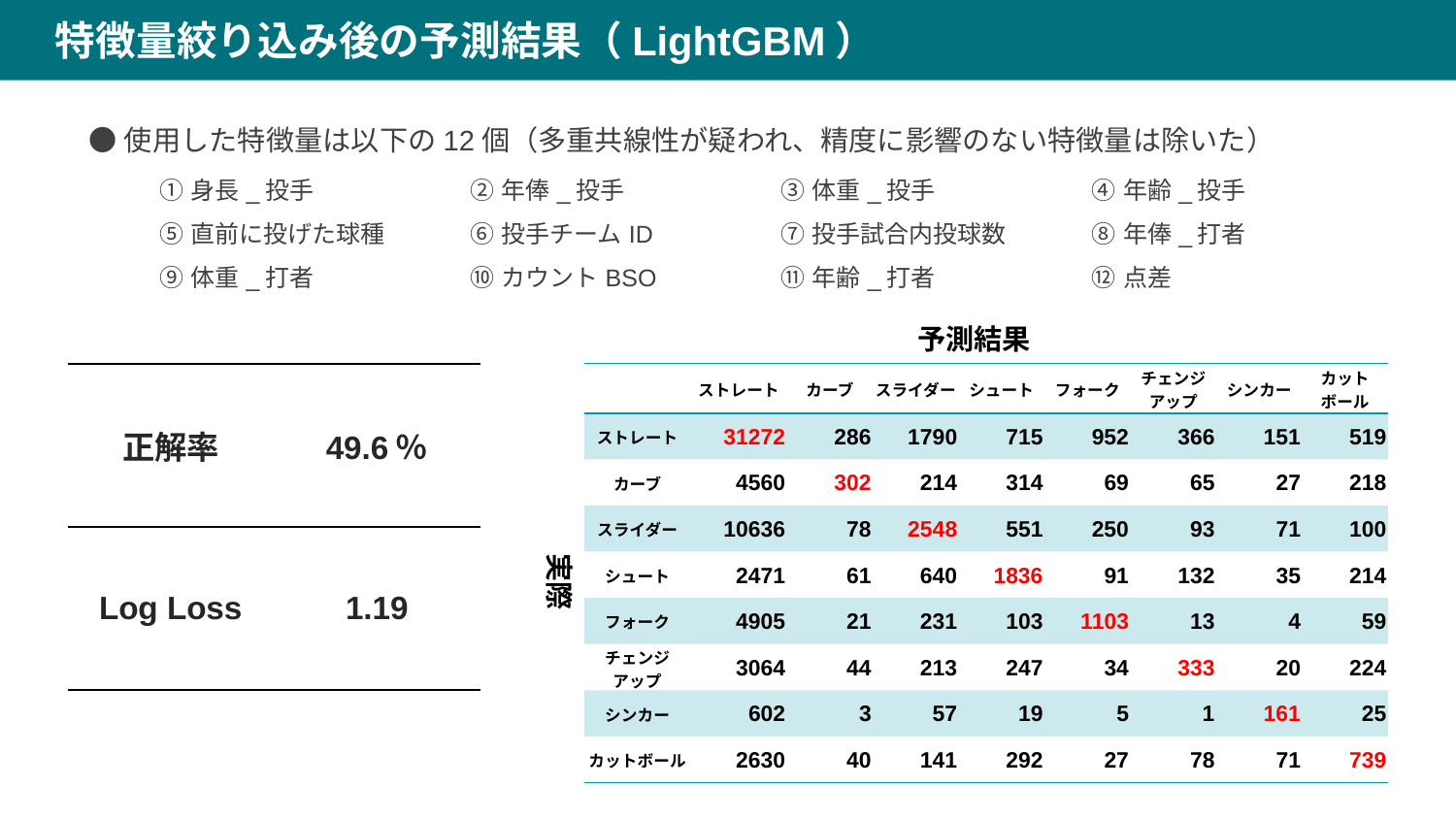

特徴量絞り込み後の予測結果（LightGBM）
●使用した特徴量は以下の12個（多重共線性が疑われ、精度に影響のない特徴量は除いた）
| ①身長\_投手 | ②年俸\_投手 | ③体重\_投手 | ④年齢\_投手 |
| --- | --- | --- | --- |
| ⑤直前に投げた球種 | ⑥投手チームID | ⑦投手試合内投球数 | ⑧年俸\_打者 |
| ⑨体重\_打者 | ⑩カウントBSO | ⑪年齢\_打者 | ⑫点差 |
予測結果
|  | ストレート | カーブ | スライダー | シュート | フォーク | チェンジ アップ | シンカー | カット ボール |
| --- | --- | --- | --- | --- | --- | --- | --- | --- |
| ストレート | 31272 | 286 | 1790 | 715 | 952 | 366 | 151 | 519 |
| カーブ | 4560 | 302 | 214 | 314 | 69 | 65 | 27 | 218 |
| スライダー | 10636 | 78 | 2548 | 551 | 250 | 93 | 71 | 100 |
| シュート | 2471 | 61 | 640 | 1836 | 91 | 132 | 35 | 214 |
| フォーク | 4905 | 21 | 231 | 103 | 1103 | 13 | 4 | 59 |
| チェンジ アップ | 3064 | 44 | 213 | 247 | 34 | 333 | 20 | 224 |
| シンカー | 602 | 3 | 57 | 19 | 5 | 1 | 161 | 25 |
| カットボール | 2630 | 40 | 141 | 292 | 27 | 78 | 71 | 739 |
| 正解率 | 49.6％ |
| --- | --- |
| Log Loss | 1.19 |
実際